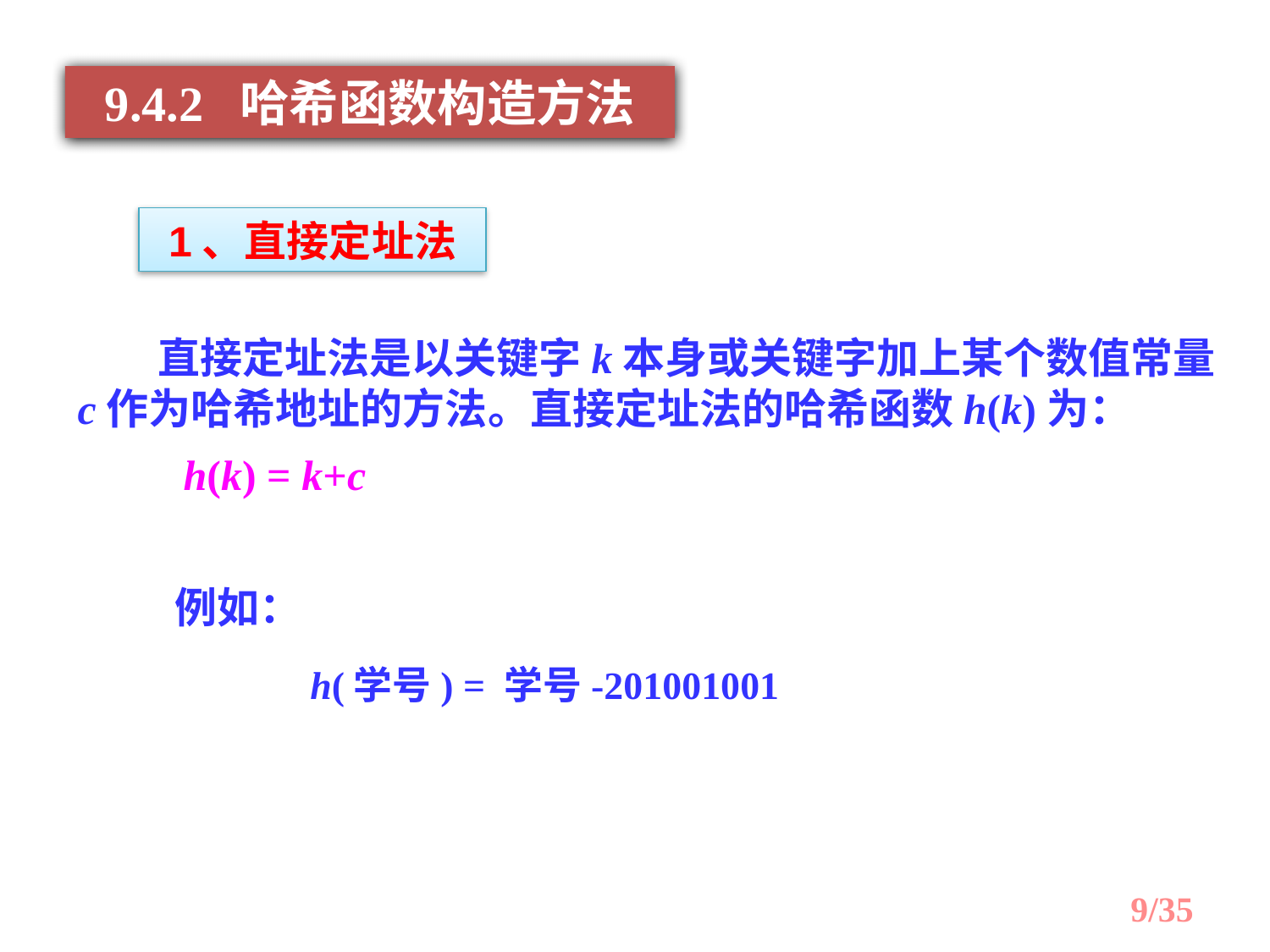

9.4.2  哈希函数构造方法
1、直接定址法
　    直接定址法是以关键字k本身或关键字加上某个数值常量c作为哈希地址的方法。直接定址法的哈希函数h(k)为：
          h(k) = k+c
例如：
h(学号) = 学号-201001001
9/35